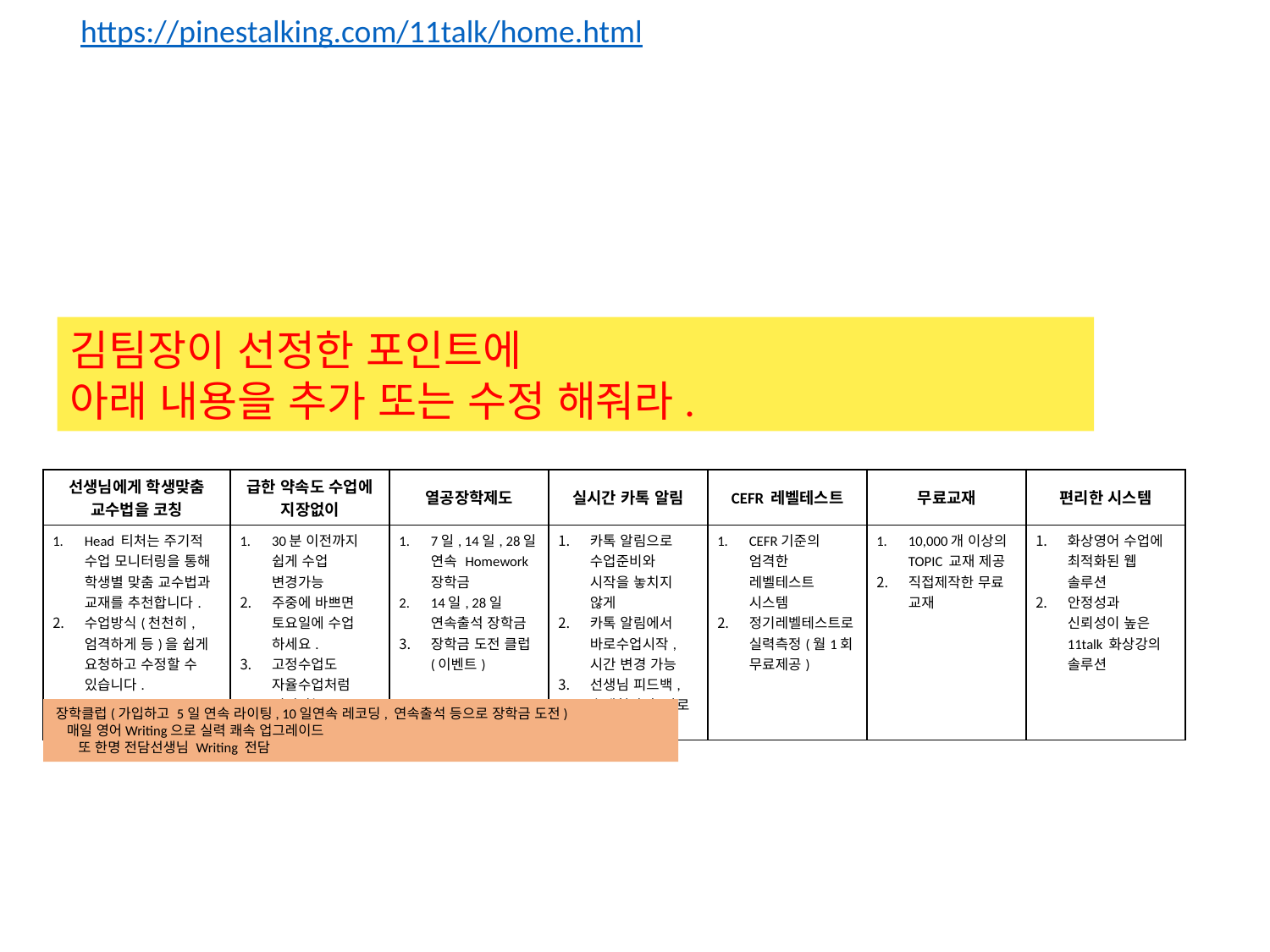

https://pinestalking.com/11talk/home.html
김팀장이 선정한 포인트에
아래 내용을 추가 또는 수정 해줘라.
| 선생님에게 학생맞춤 교수법을 코칭 | 급한 약속도 수업에 지장없이 | 열공장학제도 | 실시간 카톡 알림 | CEFR 레벨테스트 | 무료교재 | 편리한 시스템 |
| --- | --- | --- | --- | --- | --- | --- |
| Head 티처는 주기적 수업 모니터링을 통해 학생별 맞춤 교수법과 교재를 추천합니다. 수업방식(천천히, 엄격하게 등)을 쉽게 요청하고 수정할 수 있습니다. | 30분 이전까지 쉽게 수업 변경가능 주중에 바쁘면 토요일에 수업 하세요. 고정수업도 자율수업처럼 변경가능 | 7일, 14일, 28일 연속 Homework 장학금 14일, 28일 연속출석 장학금 장학금 도전 클럽(이벤트) | 카톡 알림으로 수업준비와 시작을 놓치지 않게 카톡 알림에서 바로수업시작, 시간 변경 가능 선생님 피드백, 숙제첨삭 후 바로 알림 | CEFR기준의 엄격한 레벨테스트 시스템 정기레벨테스트로 실력측정(월1회 무료제공) | 10,000개 이상의 TOPIC 교재 제공 직접제작한 무료 교재 | 화상영어 수업에 최적화된 웹 솔루션 안정성과 신뢰성이 높은 11talk 화상강의 솔루션 |
장학클럽(가입하고 5일 연속 라이팅, 10일연속 레코딩, 연속출석 등으로 장학금 도전)
  매일 영어Writing으로 실력 쾌속 업그레이드
     또 한명 전담선생님 Writing 전담